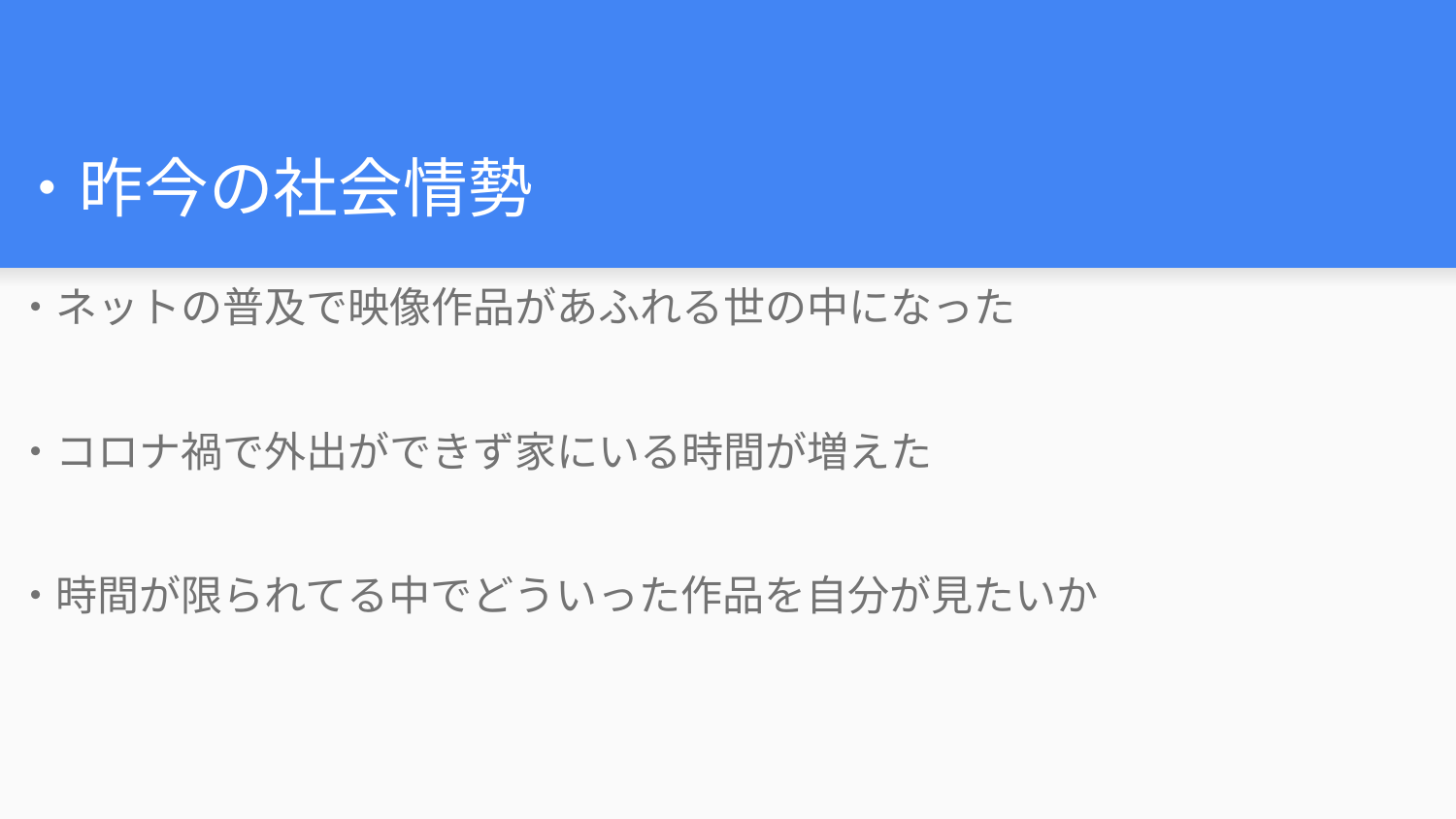

# ・昨今の社会情勢
・ネットの普及で映像作品があふれる世の中になった

・コロナ禍で外出ができず家にいる時間が増えた

・時間が限られてる中でどういった作品を自分が見たいか